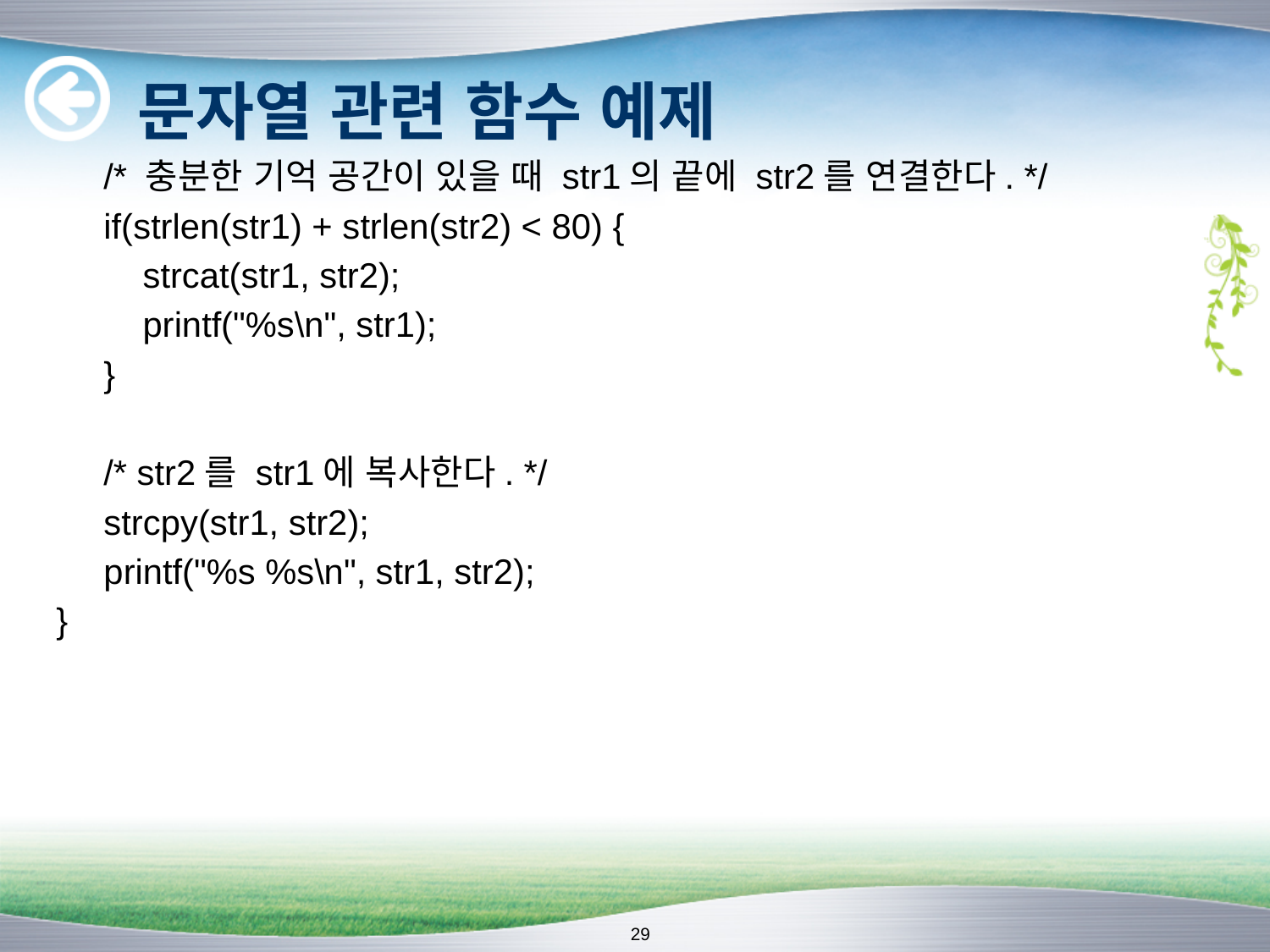

# 문자열 관련 함수 예제
	/* 충분한 기억 공간이 있을 때 str1의 끝에 str2를 연결한다. */
	if(strlen(str1) + strlen(str2) < 80) {
	    strcat(str1, str2);
	    printf("%s\n", str1);
	}

	/* str2를 str1에 복사한다. */
	strcpy(str1, str2);
	printf("%s %s\n", str1, str2);
}
29